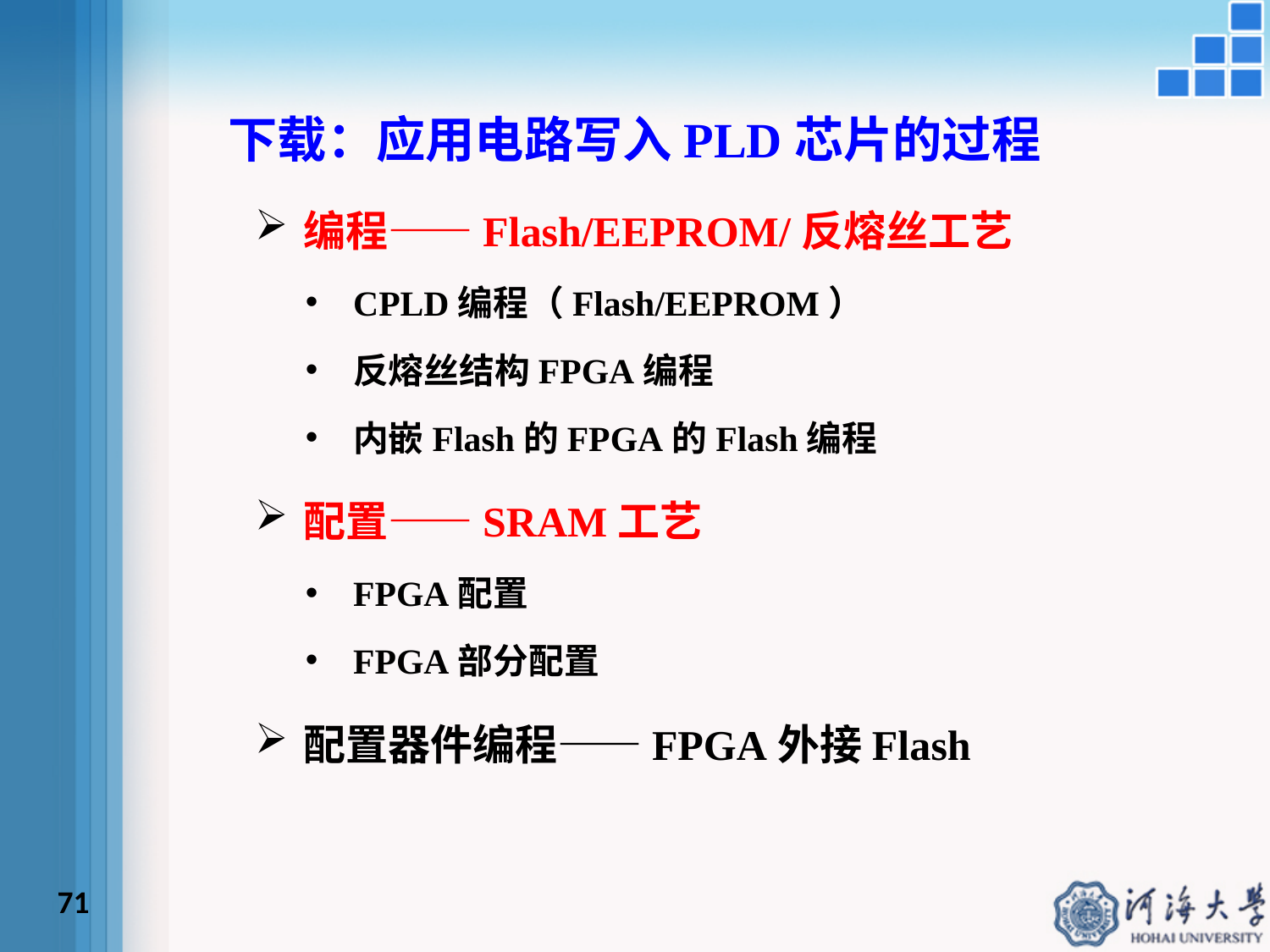

下载：应用电路写入PLD芯片的过程
编程——Flash/EEPROM/反熔丝工艺
CPLD编程（Flash/EEPROM）
反熔丝结构FPGA编程
内嵌Flash的FPGA的Flash编程
配置——SRAM工艺
FPGA配置
FPGA部分配置
配置器件编程——FPGA外接Flash

71